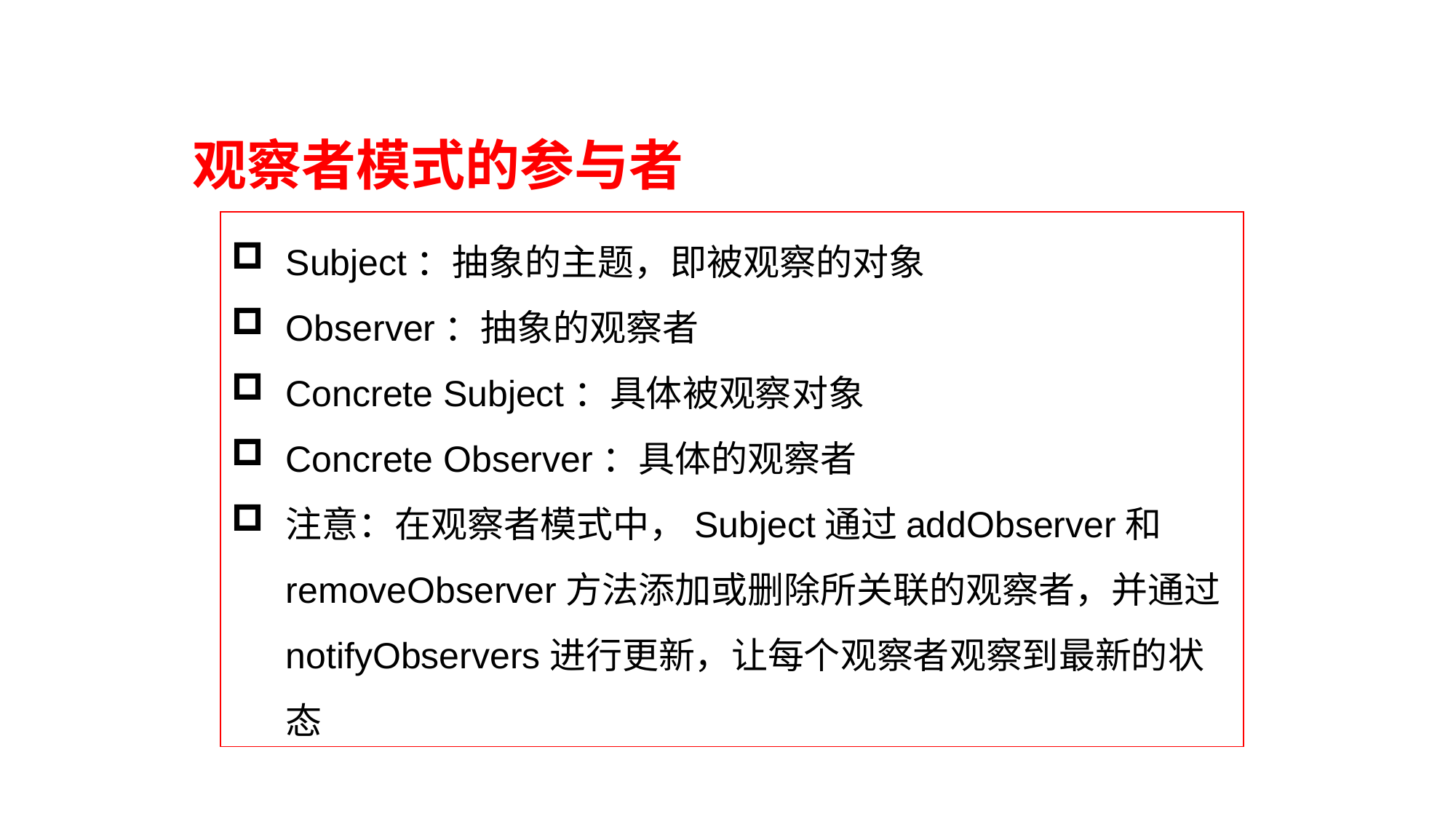

观察者模式的参与者
Subject：抽象的主题，即被观察的对象
Observer：抽象的观察者
Concrete Subject：具体被观察对象
Concrete Observer：具体的观察者
注意：在观察者模式中，Subject通过addObserver和removeObserver方法添加或删除所关联的观察者，并通过notifyObservers进行更新，让每个观察者观察到最新的状态
223